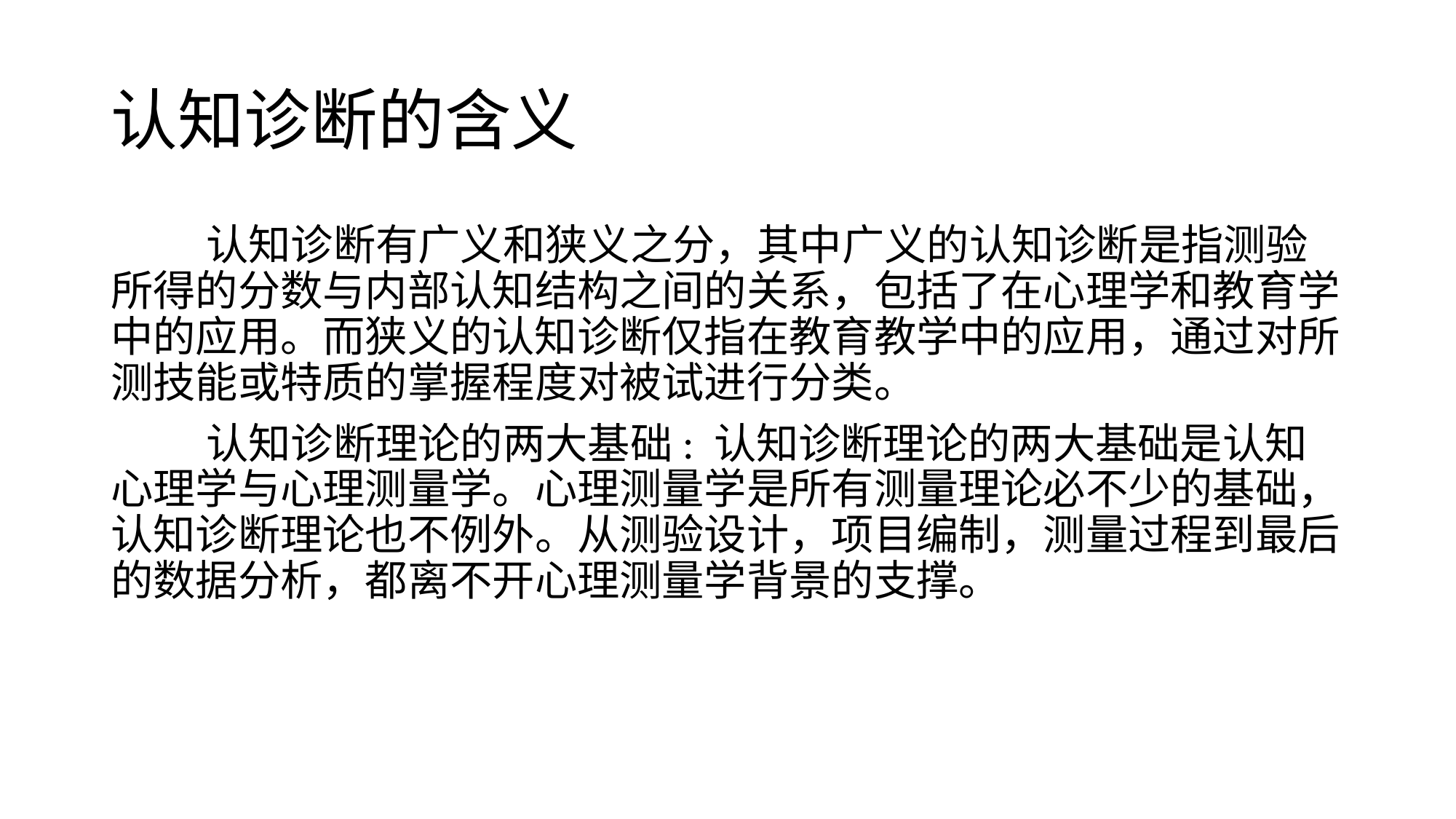

# 认知诊断的含义
         认知诊断有广义和狭义之分，其中广义的认知诊断是指测验所得的分数与内部认知结构之间的关系，包括了在心理学和教育学中的应用。而狭义的认知诊断仅指在教育教学中的应用，通过对所测技能或特质的掌握程度对被试进行分类。
         认知诊断理论的两大基础: 认知诊断理论的两大基础是认知心理学与心理测量学。心理测量学是所有测量理论必不少的基础，认知诊断理论也不例外。从测验设计，项目编制，测量过程到最后的数据分析，都离不开心理测量学背景的支撑。